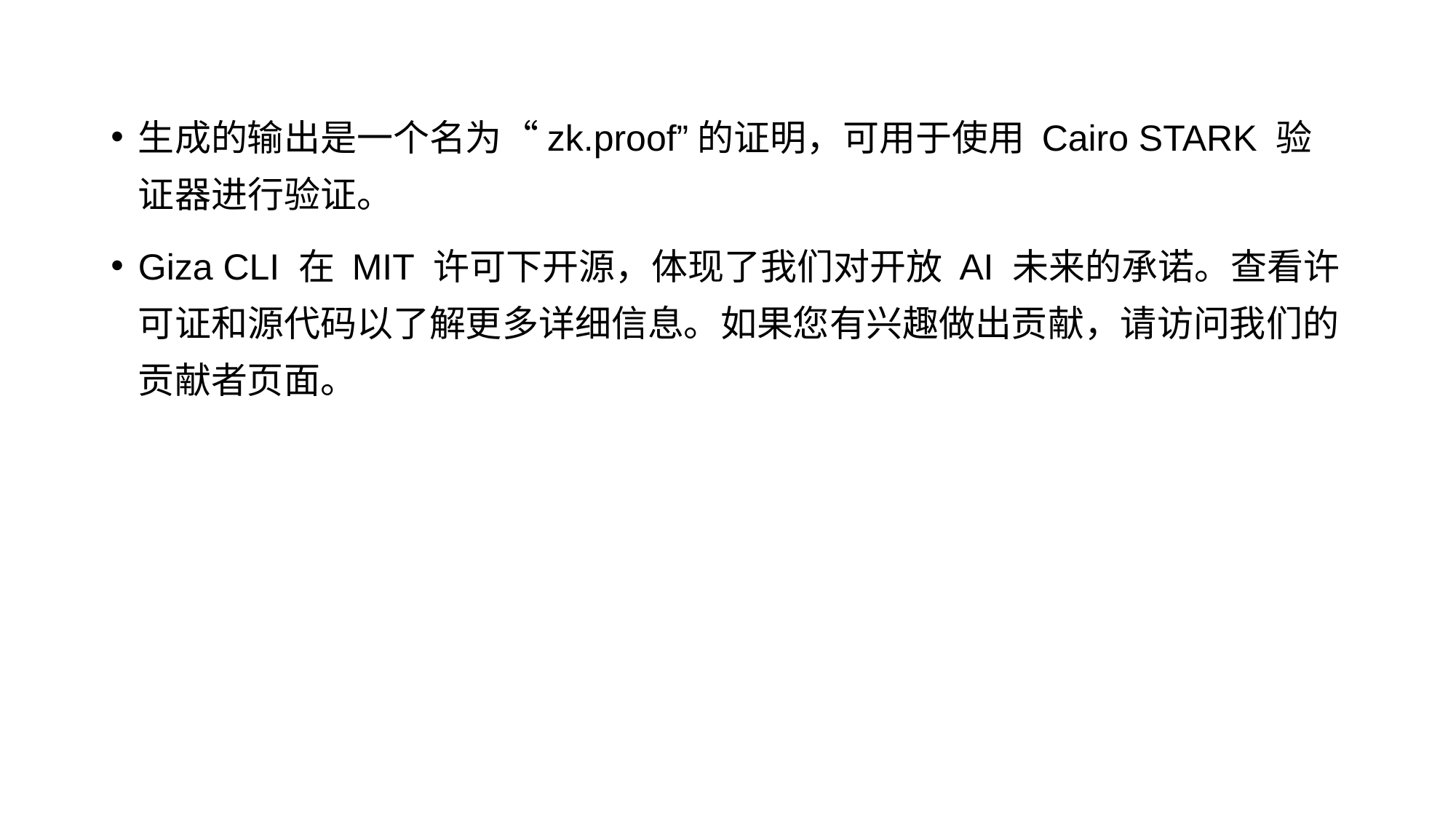

生成的输出是一个名为“zk.proof”的证明，可用于使用 Cairo STARK 验证器进行验证。
Giza CLI 在 MIT 许可下开源，体现了我们对开放 AI 未来的承诺。查看许可证和源代码以了解更多详细信息。如果您有兴趣做出贡献，请访问我们的贡献者页面。